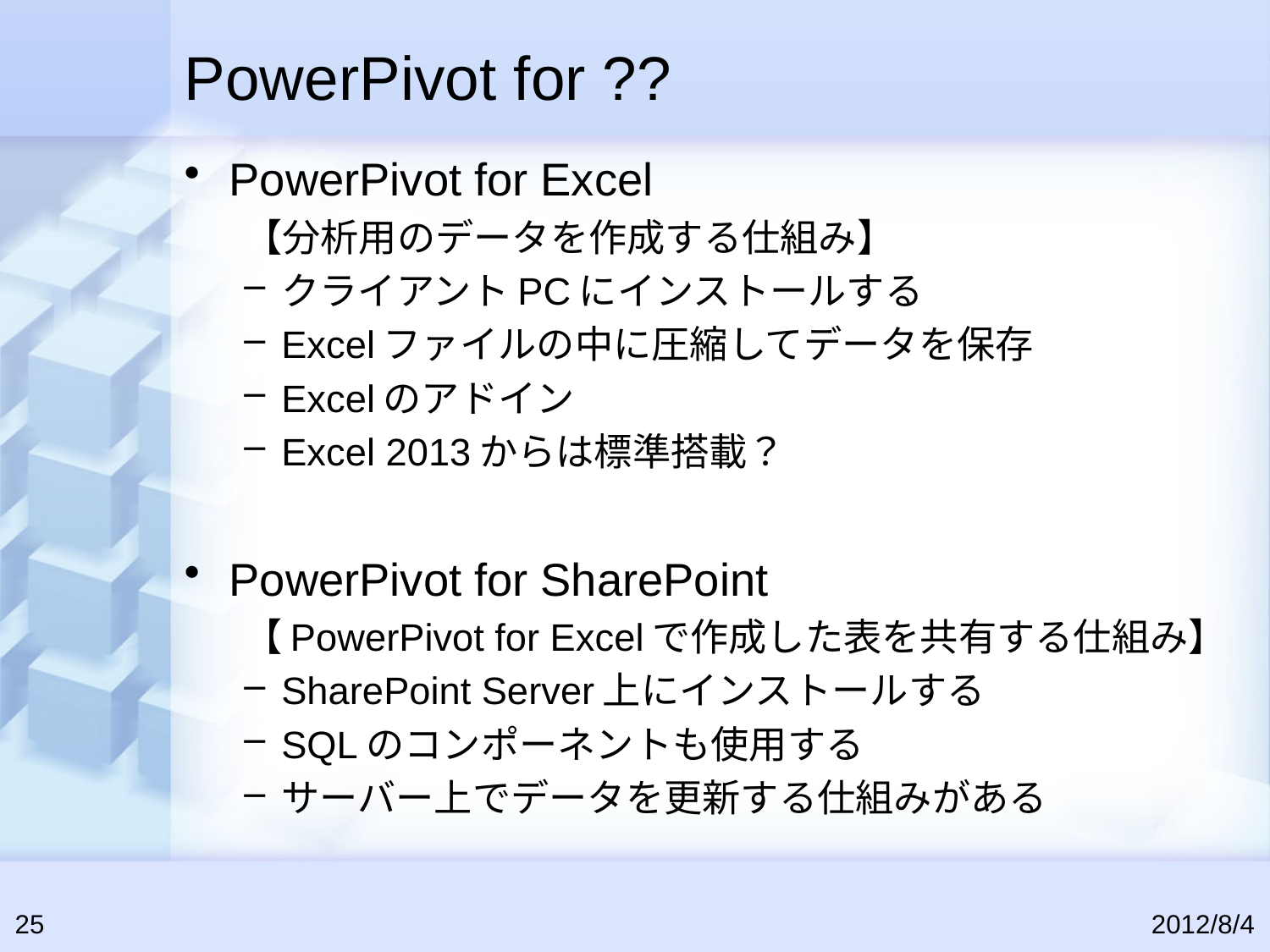

# PowerPivot for ??
PowerPivot for Excel
【分析用のデータを作成する仕組み】
クライアントPCにインストールする
Excelファイルの中に圧縮してデータを保存
Excelのアドイン
Excel 2013からは標準搭載？

PowerPivot for SharePoint
【PowerPivot for Excelで作成した表を共有する仕組み】
SharePoint Server上にインストールする
SQLのコンポーネントも使用する
サーバー上でデータを更新する仕組みがある

25
2012/8/4